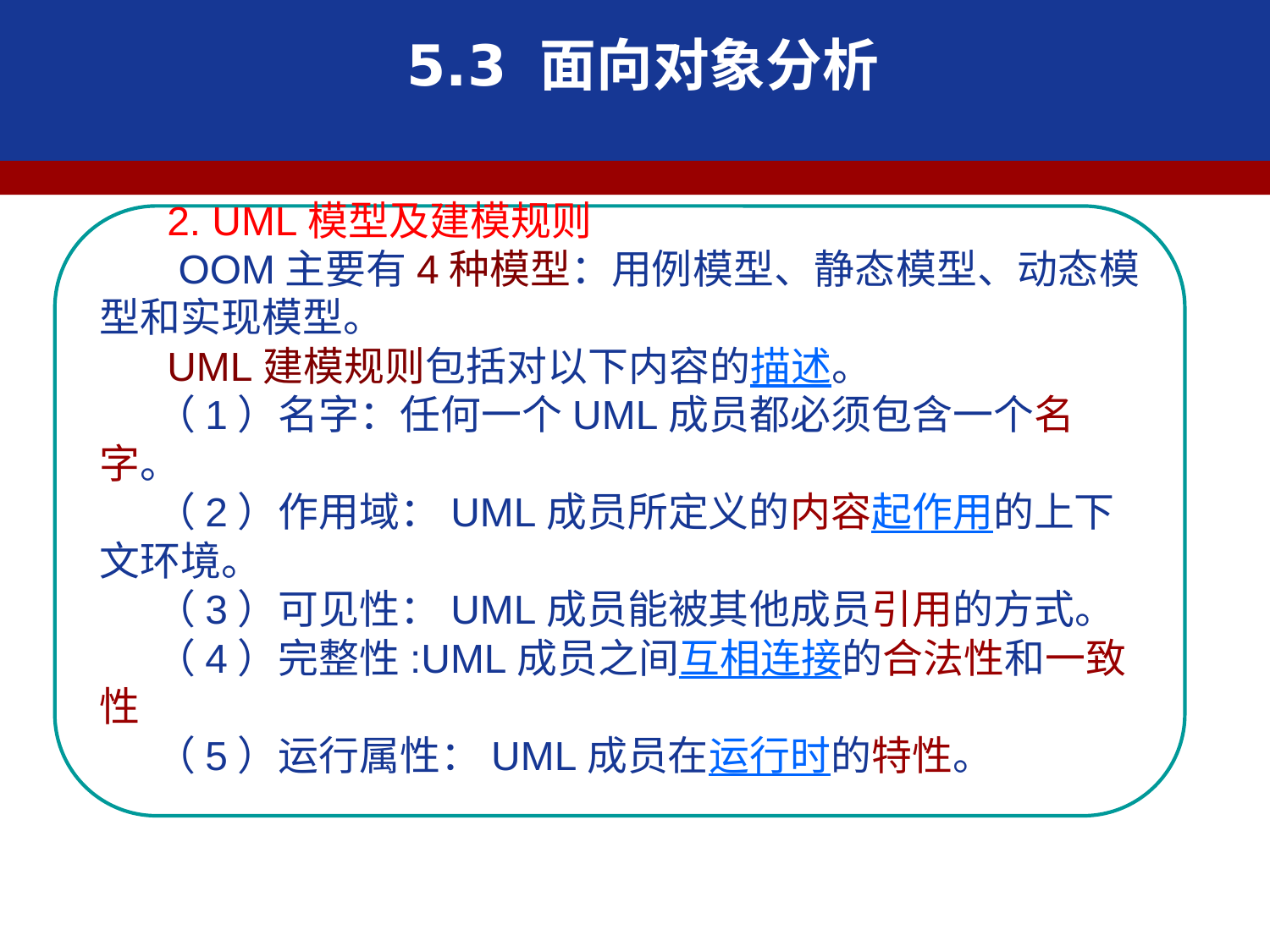

5.3 面向对象分析

      2. UML模型及建模规则
       OOM主要有4种模型：用例模型、静态模型、动态模型和实现模型。
      UML建模规则包括对以下内容的描述。
     （1）名字：任何一个UML成员都必须包含一个名字。
     （2）作用域：UML成员所定义的内容起作用的上下文环境。
     （3）可见性：UML成员能被其他成员引用的方式。
     （4）完整性:UML成员之间互相连接的合法性和一致性
     （5）运行属性：UML成员在运行时的特性。